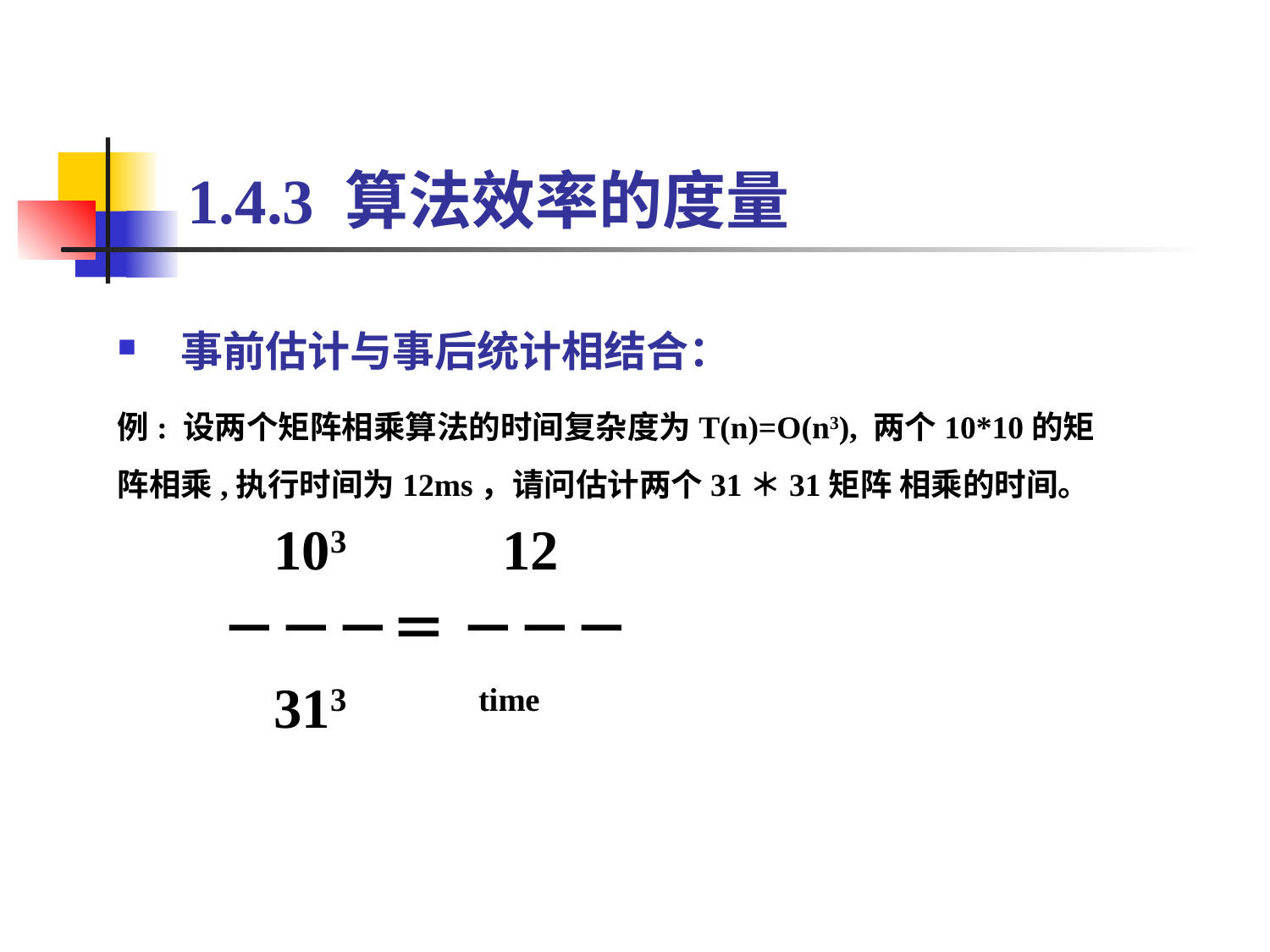

1.4.3 算法效率的度量
# 事前估计与事后统计相结合：
例: 设两个矩阵相乘算法的时间复杂度为T(n)=O(n3), 两个10*10的矩阵相乘,执行时间为12ms，请问估计两个31＊31矩阵 相乘的时间。
           103           12
       －－－＝ －－－
           313                time